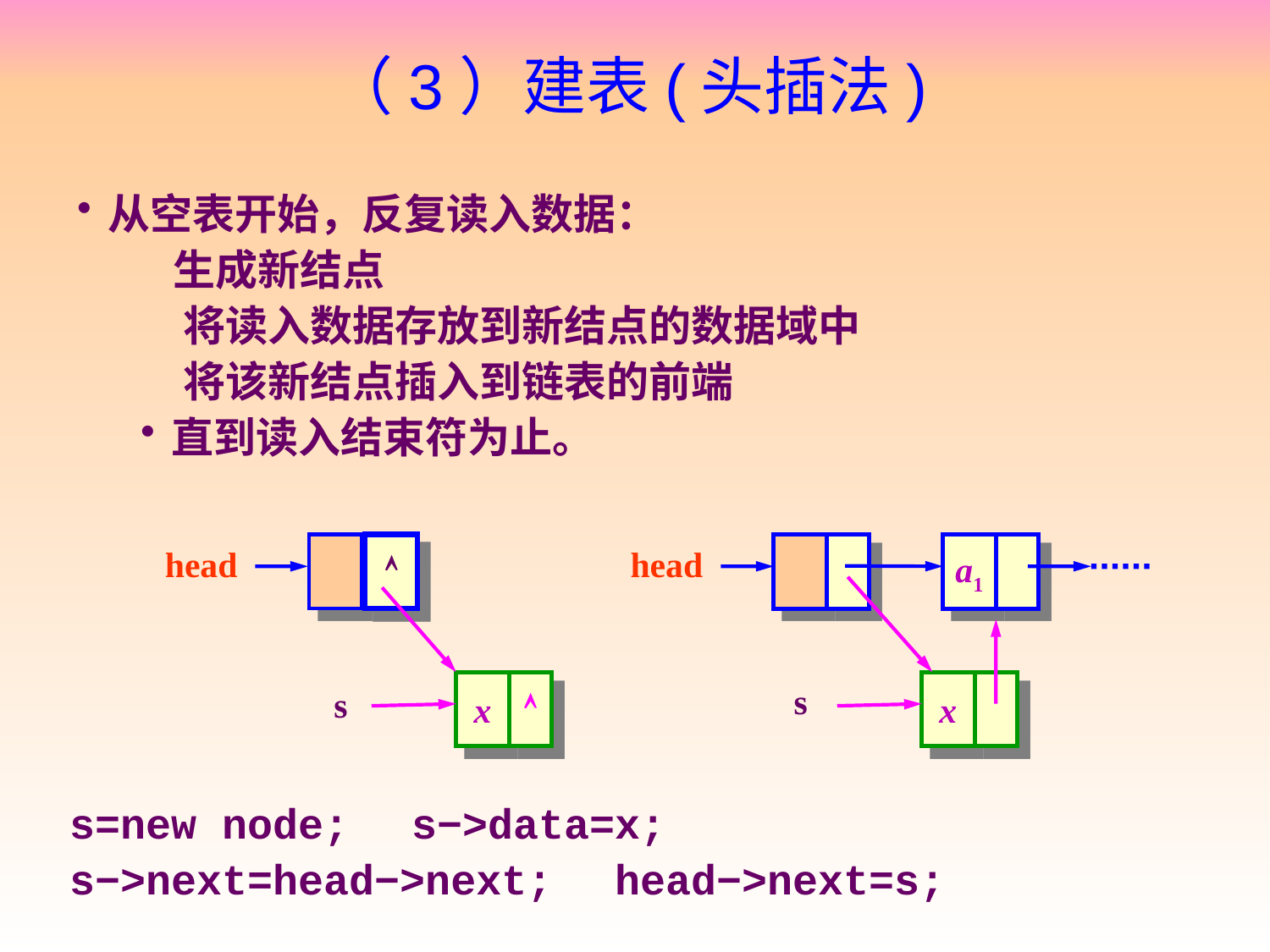

# （3）建表(头插法)
从空表开始，反复读入数据：
         生成新结点
　将读入数据存放到新结点的数据域中
　将该新结点插入到链表的前端
直到读入结束符为止。

∧

a1

head
head

x
∧
x

s
s

s=new node;　s−>data=x;
s−>next=head−>next;　head−>next=s;